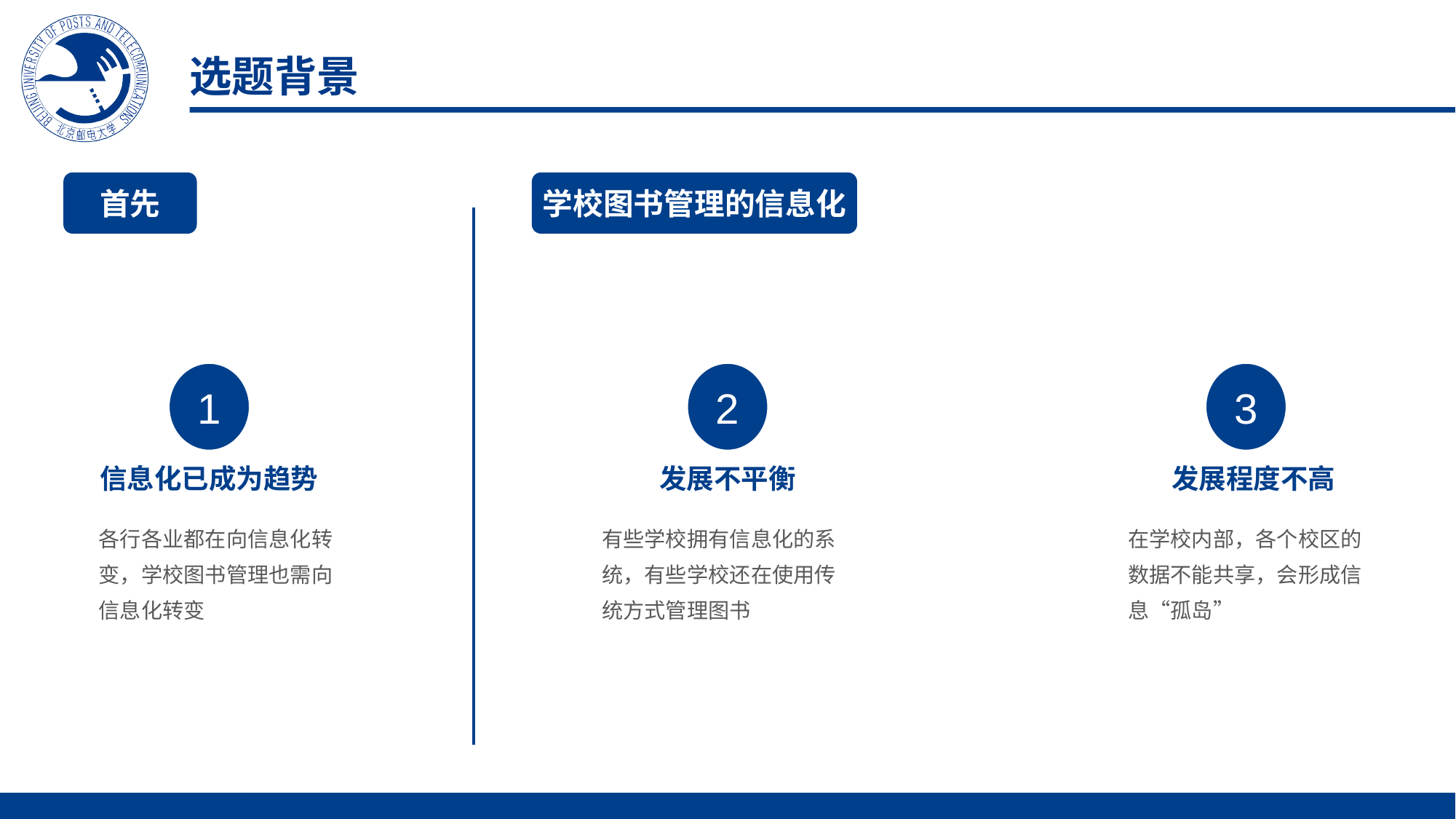

选题背景
首先
学校图书管理的信息化
1
2
3
发展不平衡
发展程度不高
信息化已成为趋势
各行各业都在向信息化转变，学校图书管理也需向信息化转变
有些学校拥有信息化的系统，有些学校还在使用传统方式管理图书
在学校内部，各个校区的数据不能共享，会形成信息“孤岛”